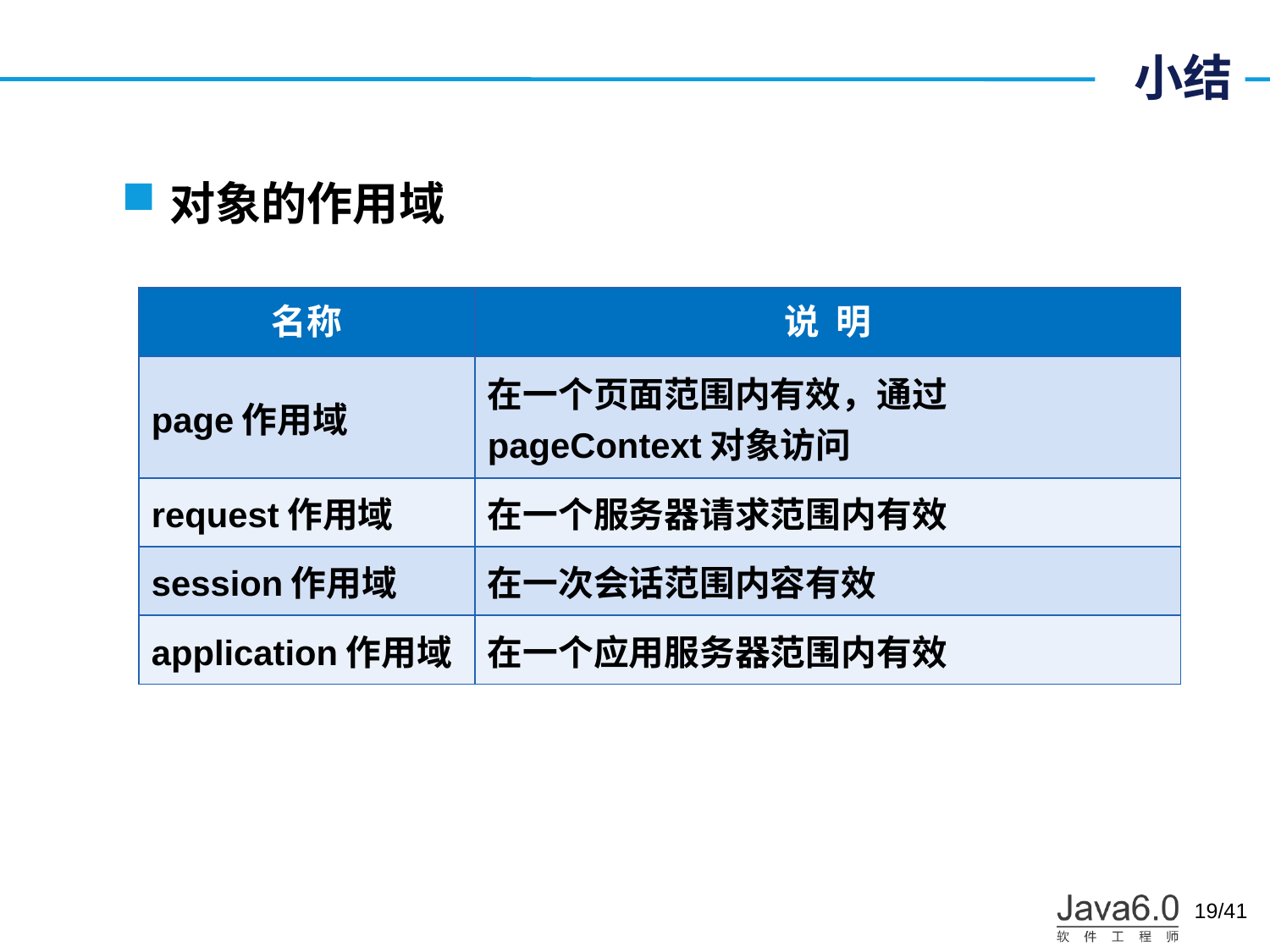

# 小结
对象的作用域
| 名称 | 说 明 |
| --- | --- |
| page作用域 | 在一个页面范围内有效，通过pageContext对象访问 |
| request作用域 | 在一个服务器请求范围内有效 |
| session作用域 | 在一次会话范围内容有效 |
| application作用域 | 在一个应用服务器范围内有效 |
19/41